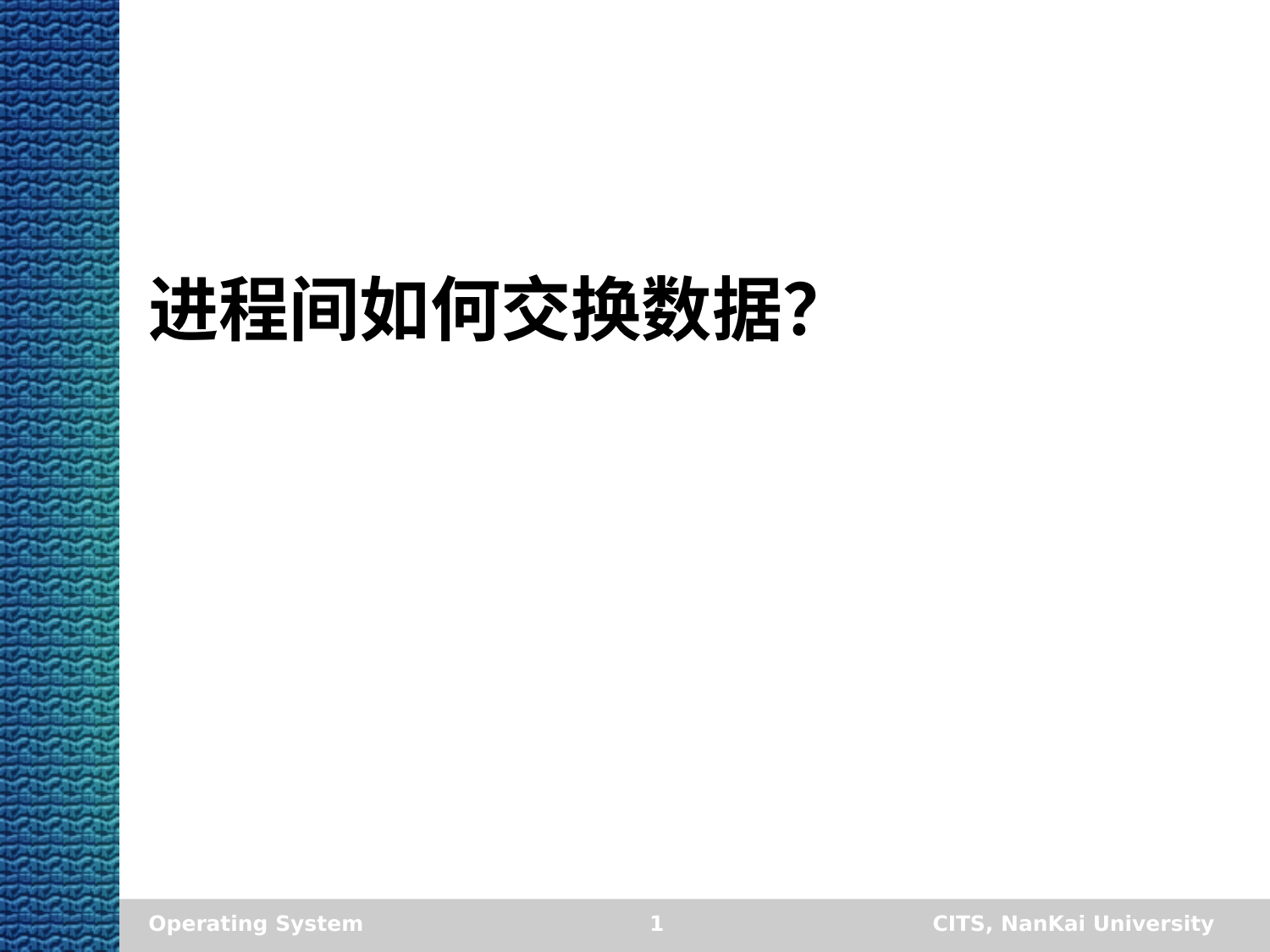

# 进程间如何交换数据？
Operating System
1
CITS, NanKai University